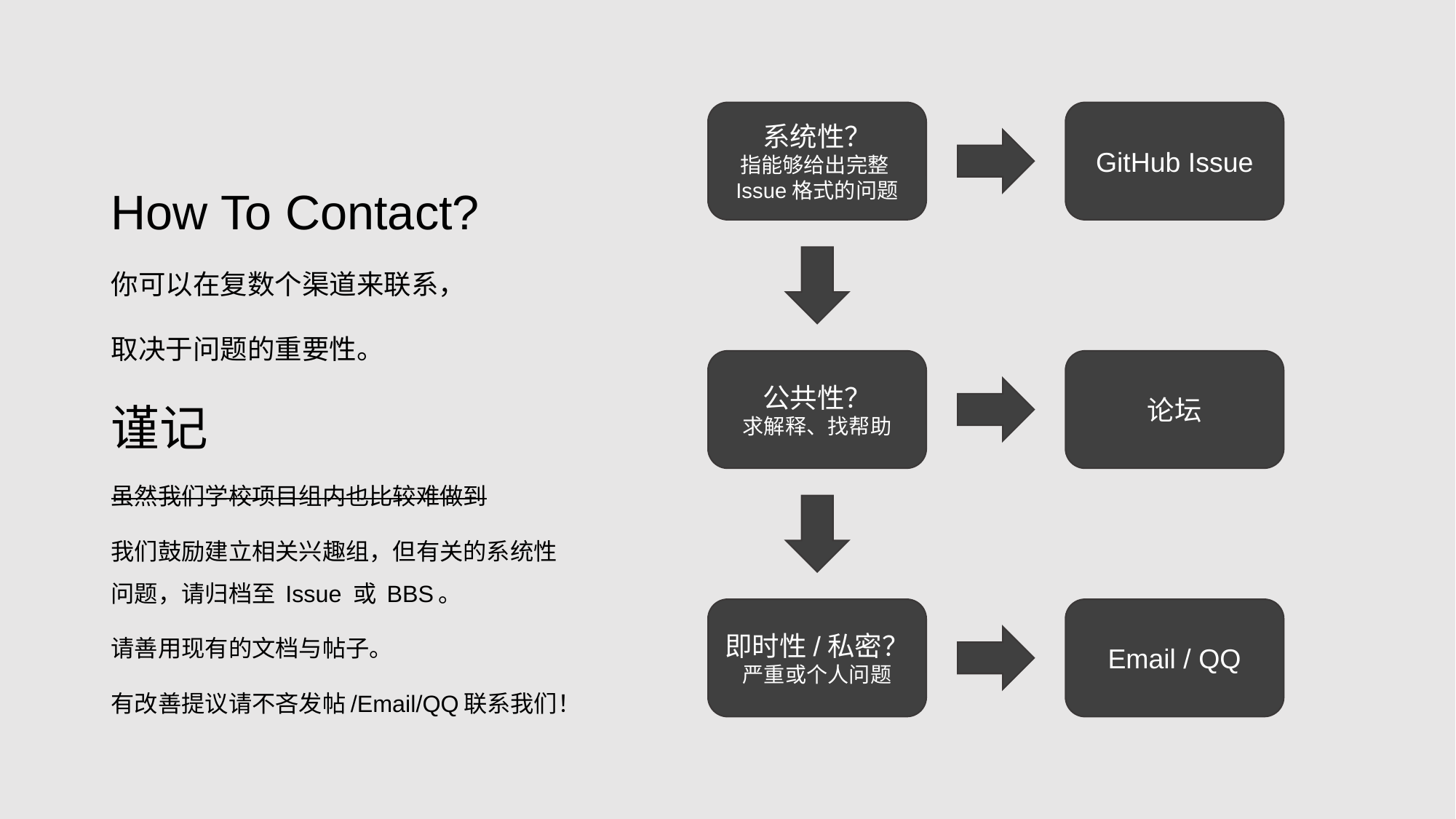

# How To Contact?
系统性？
指能够给出完整Issue格式的问题
GitHub Issue

你可以在复数个渠道来联系，
取决于问题的重要性。

谨记
公共性？
求解释、找帮助
论坛

虽然我们学校项目组内也比较难做到
我们鼓励建立相关兴趣组，但有关的系统性问题，请归档至 Issue 或 BBS。
请善用现有的文档与帖子。
有改善提议请不吝发帖/Email/QQ联系我们！

即时性/私密？
严重或个人问题
Email / QQ